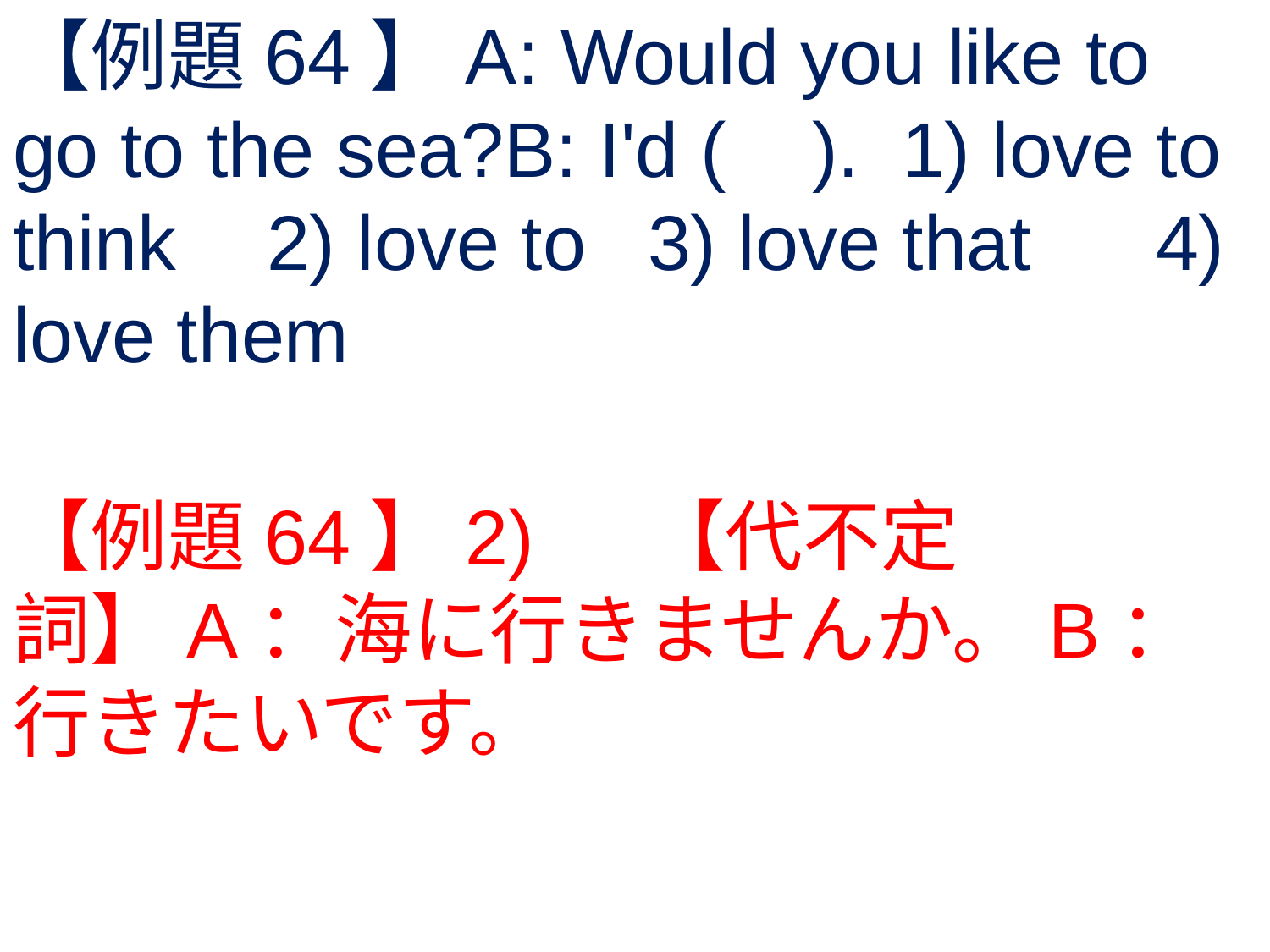

# 【例題64】A: Would you like to go to the sea?B: I'd (    ).	1) love to think	2) love to	3) love that	4) love them
【例題64】2) 	【代不定詞】A：海に行きませんか。B：行きたいです。